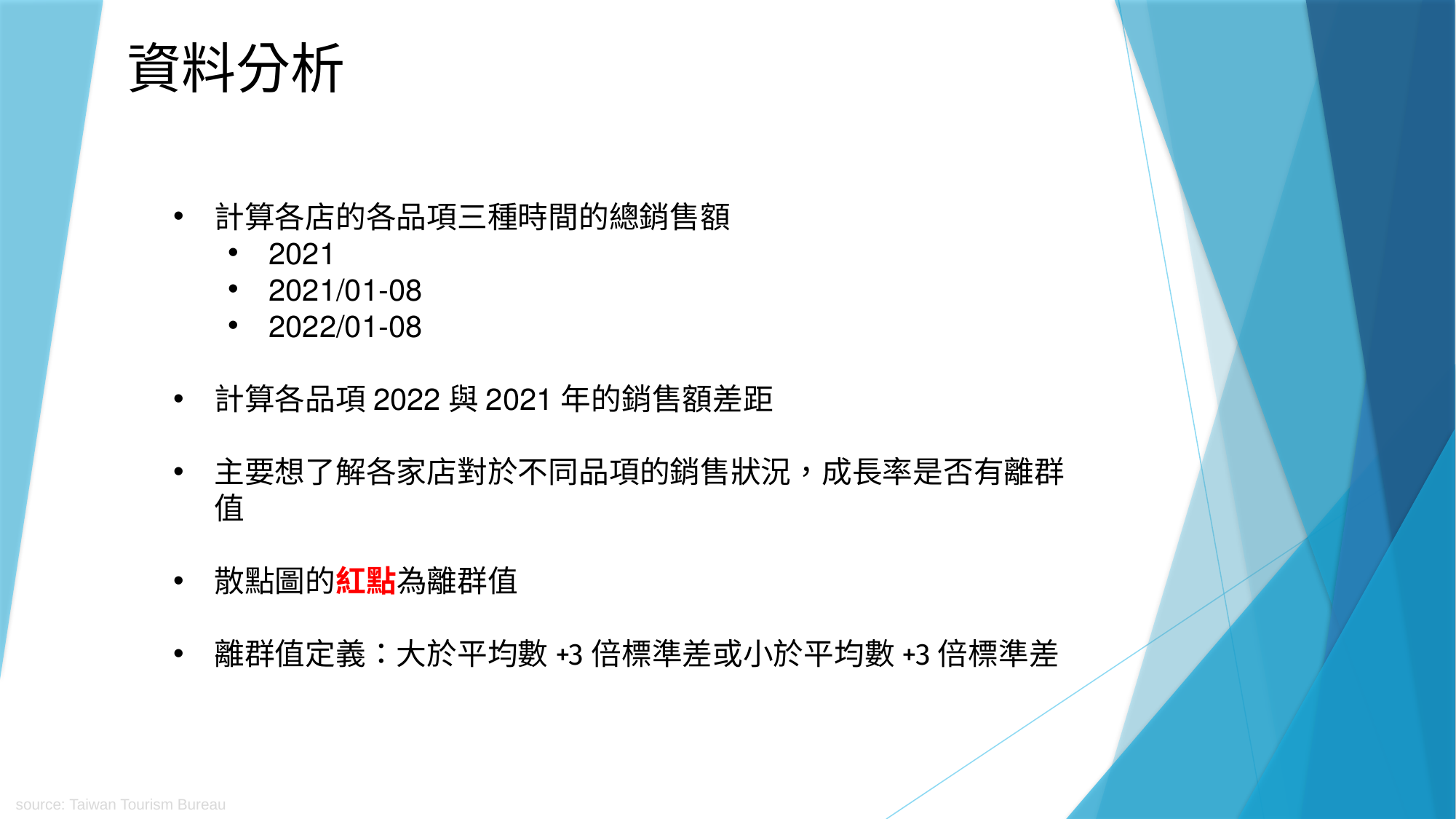

資料分析
計算各店的各品項三種時間的總銷售額
2021
2021/01-08
2022/01-08

計算各品項2022與2021年的銷售額差距

主要想了解各家店對於不同品項的銷售狀況，成長率是否有離群值

散點圖的紅點為離群值

離群值定義：大於平均數+3倍標準差或小於平均數+3倍標準差

source: Taiwan Tourism Bureau